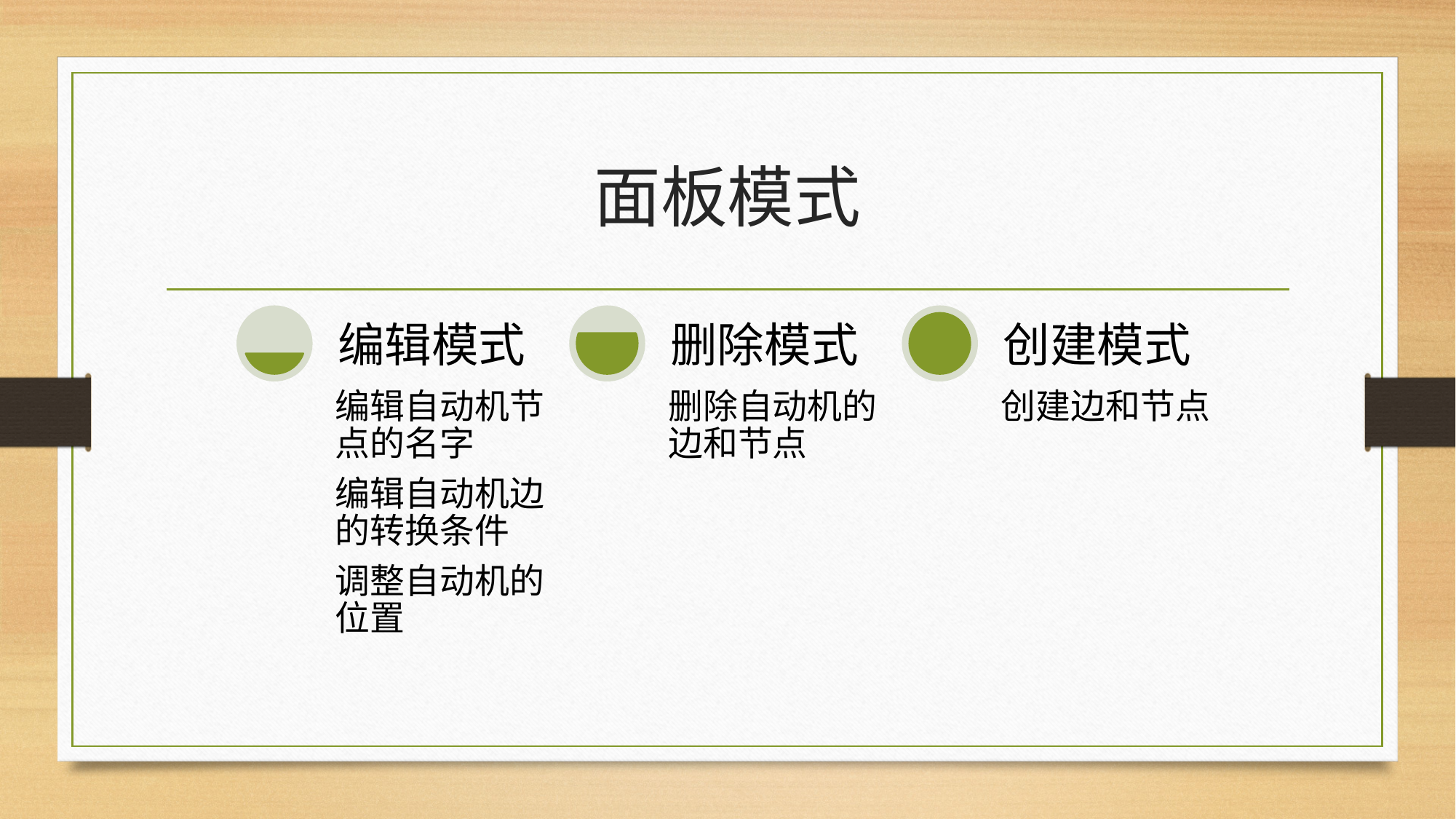

# 面板模式
编辑自动机节点的名字
编辑自动机边的转换条件
调整自动机的位置
编辑模式
删除自动机的边和节点
删除模式
创建边和节点
创建模式